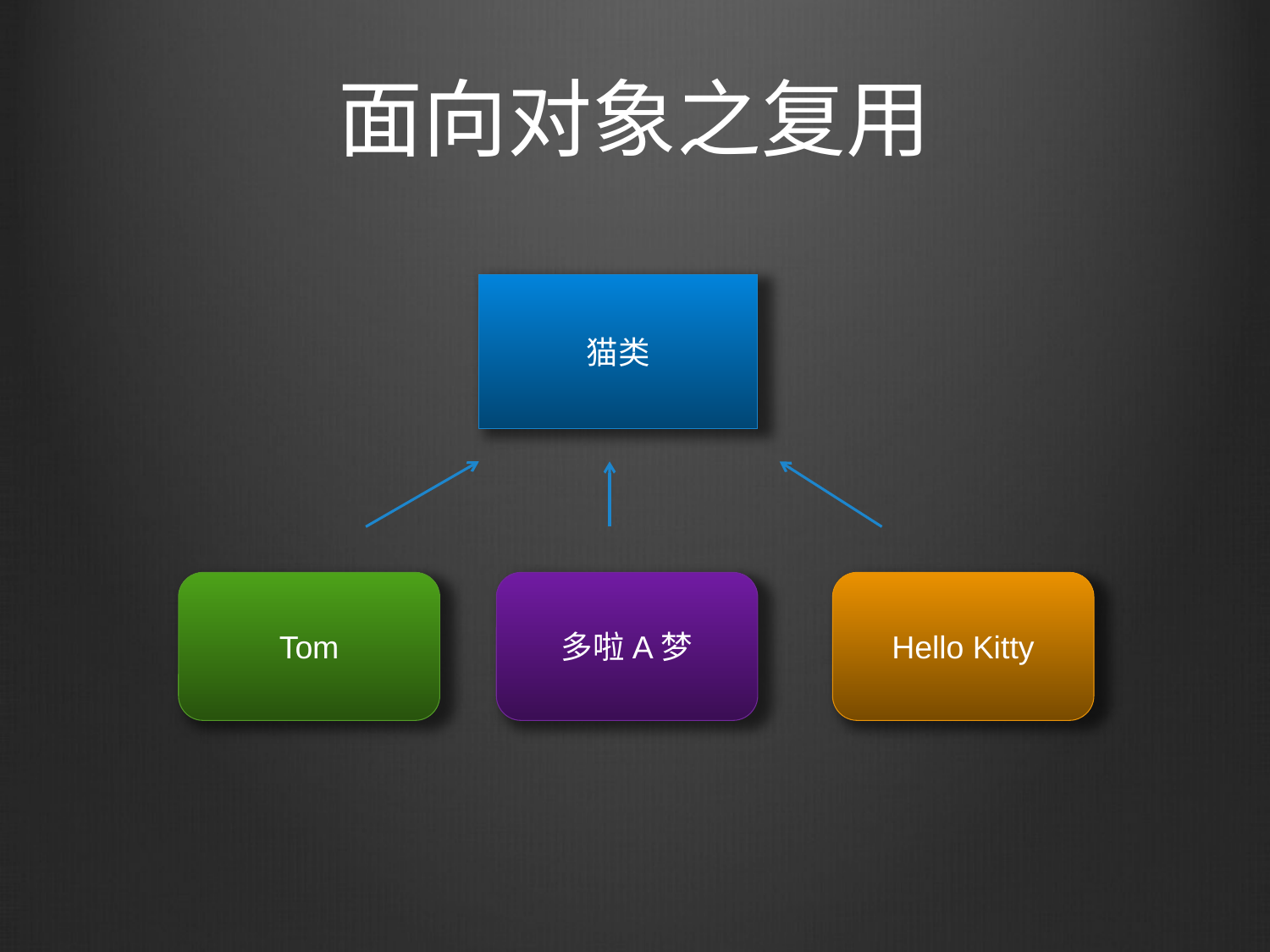

# 面向对象之复用
猫类
Tom
多啦A梦
Hello Kitty